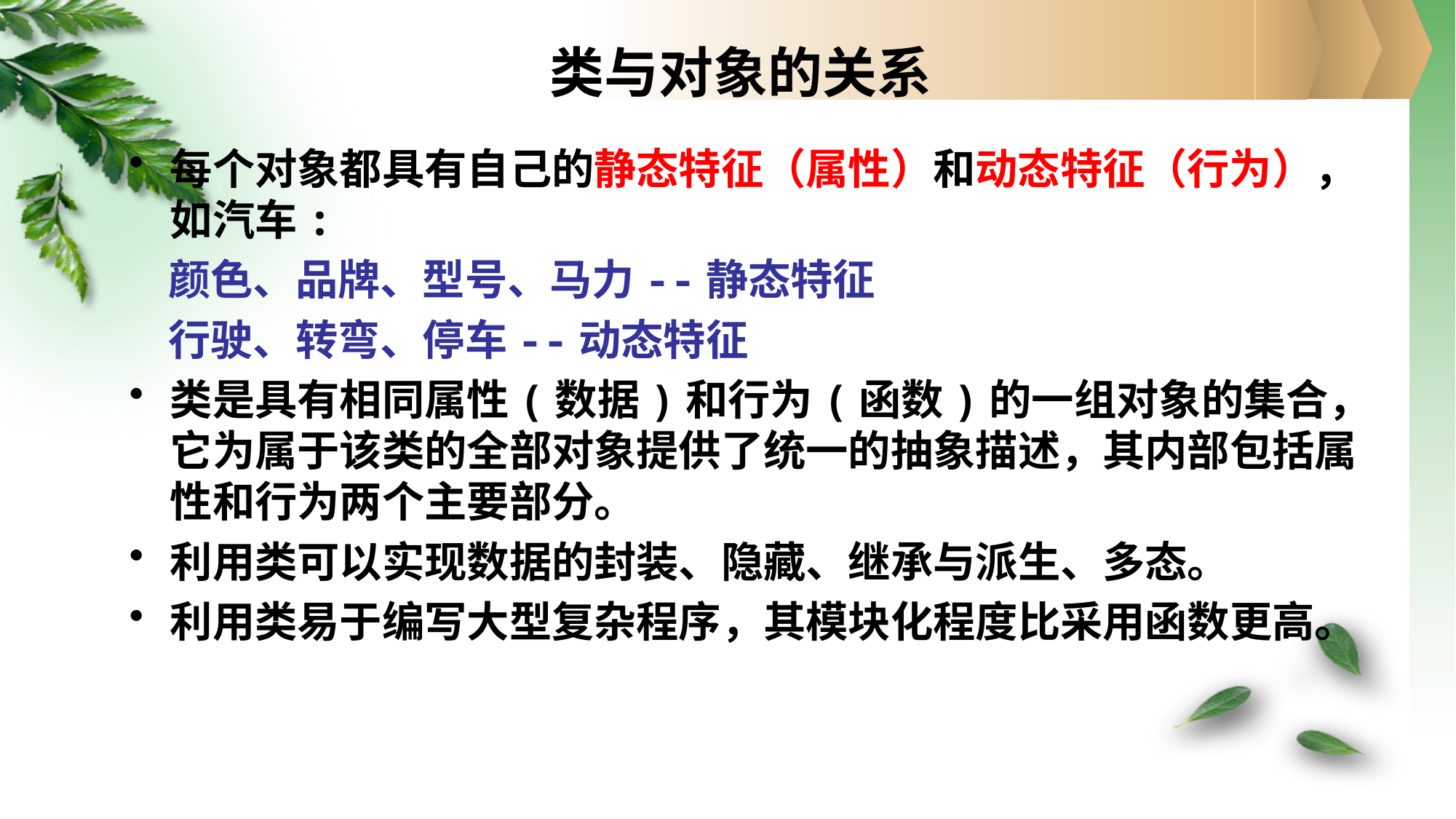

# 类与对象的关系
每个对象都具有自己的静态特征（属性）和动态特征（行为），如汽车:
   颜色、品牌、型号、马力--静态特征
   行驶、转弯、停车--动态特征
类是具有相同属性(数据)和行为(函数)的一组对象的集合，它为属于该类的全部对象提供了统一的抽象描述，其内部包括属性和行为两个主要部分。
利用类可以实现数据的封装、隐藏、继承与派生、多态。
利用类易于编写大型复杂程序，其模块化程度比采用函数更高。